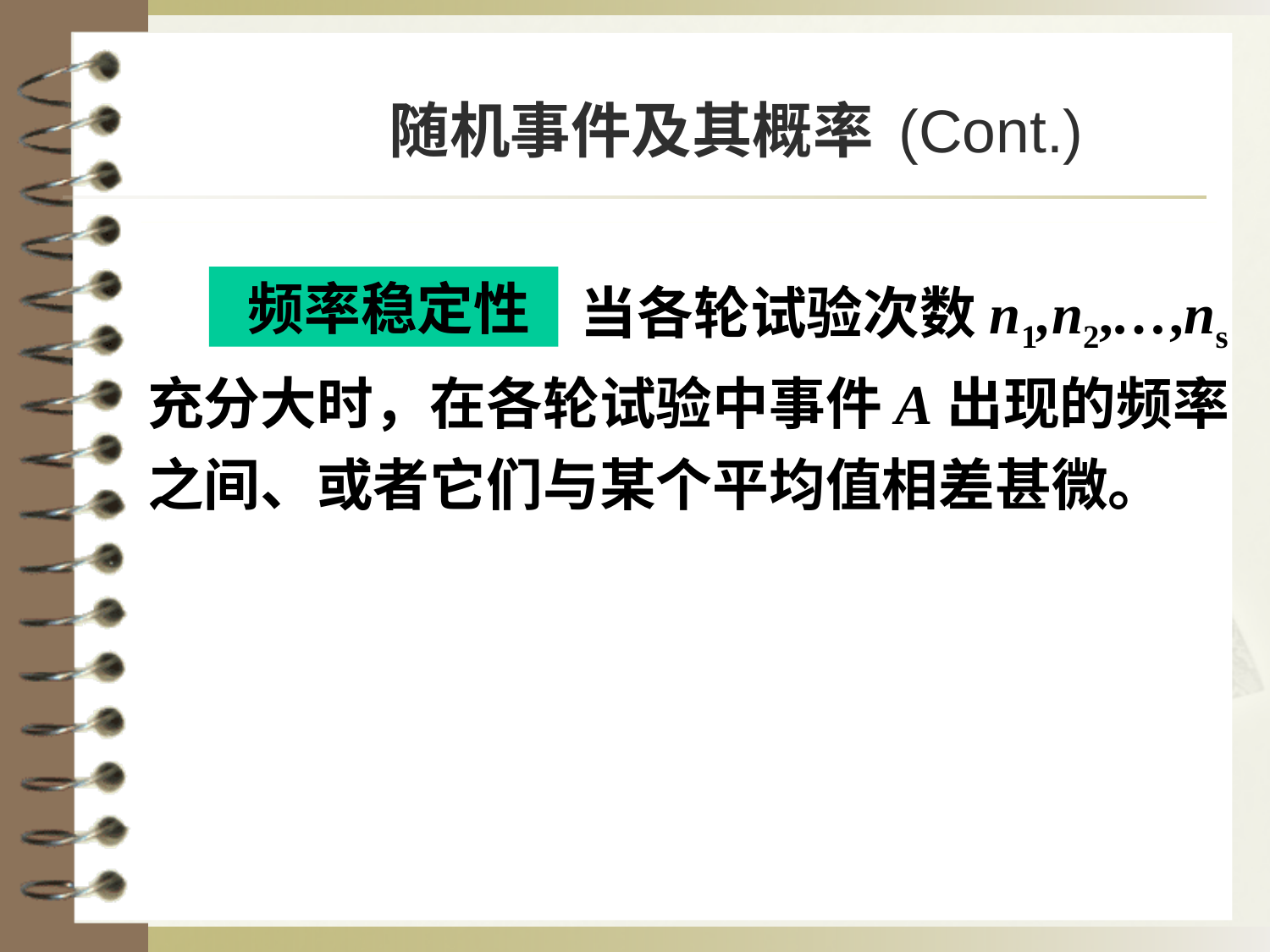

# 随机事件及其概率 (Cont.)
               指的是：当各轮试验次数n1,n2,…,ns 充分大时，在各轮试验中事件A出现的频率之间、或者它们与某个平均值相差甚微。
 频率稳定性